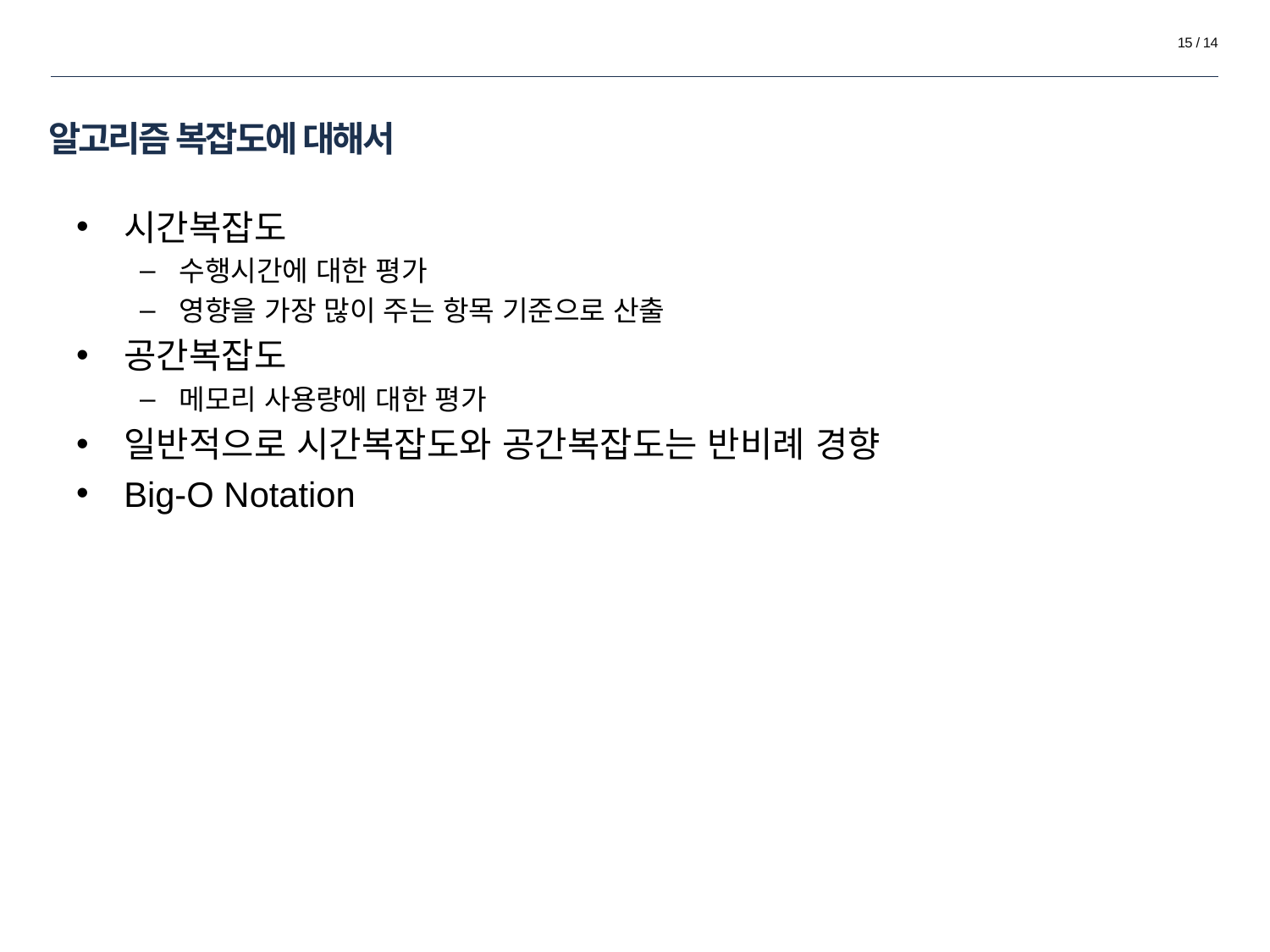

15 / 14
# 알고리즘 복잡도에 대해서
시간복잡도
수행시간에 대한 평가
영향을 가장 많이 주는 항목 기준으로 산출
공간복잡도
메모리 사용량에 대한 평가
일반적으로 시간복잡도와 공간복잡도는 반비례 경향
Big-O Notation